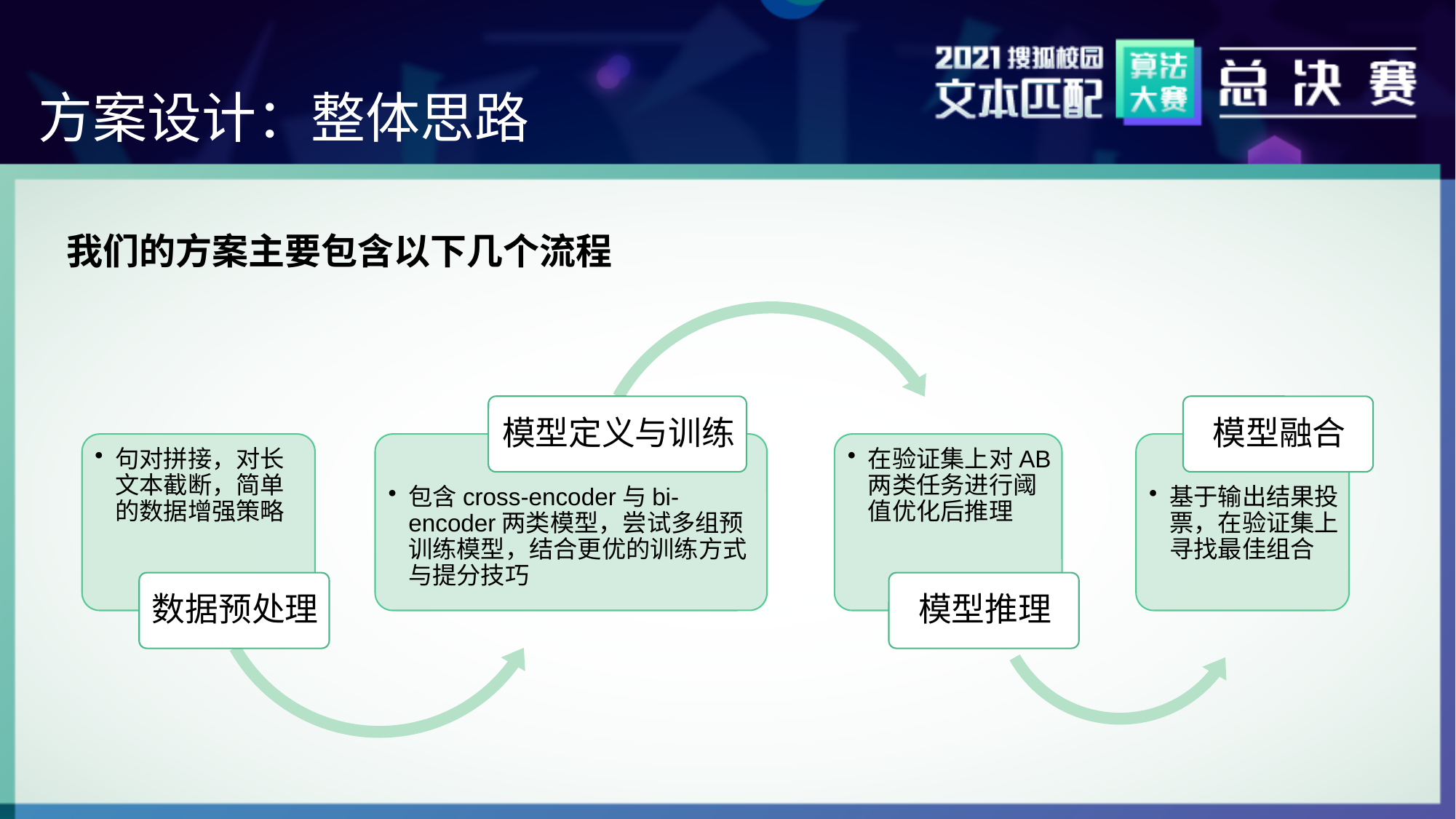

方案设计：整体思路
我们的方案主要包含以下几个流程
句对拼接，对长文本截断，简单的数据增强策略
数据预处理
包含cross-encoder与bi-encoder两类模型，尝试多组预训练模型，结合更优的训练方式与提分技巧
模型定义与训练
在验证集上对AB两类任务进行阈值优化后推理
模型推理
基于输出结果投票，在验证集上寻找最佳组合
模型融合